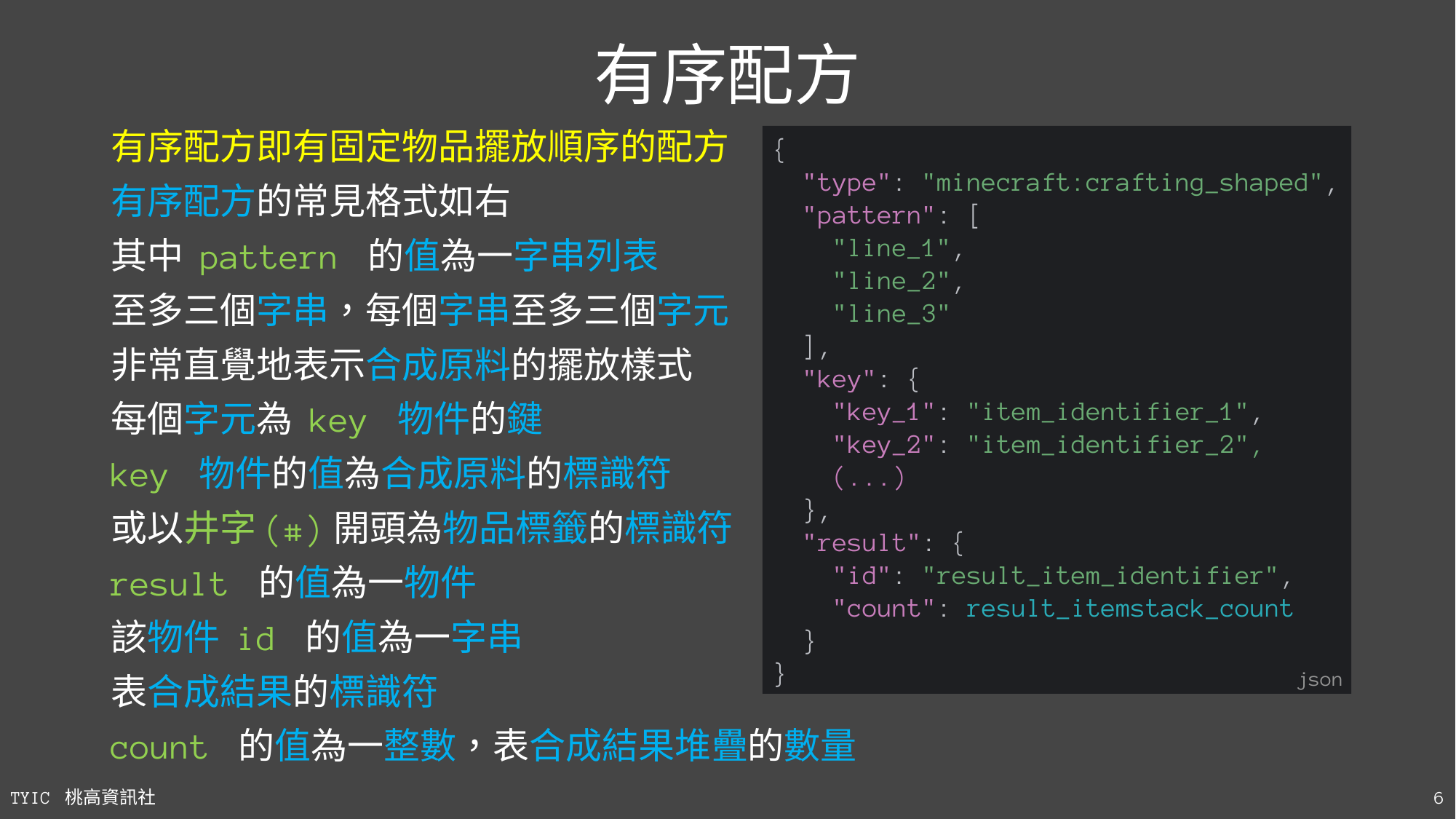

# 有序配方
有序配方即有固定物品擺放順序的配方
有序配方的常見格式如右
其中 pattern 的值為一字串列表
至多三個字串，每個字串至多三個字元
非常直覺地表示合成原料的擺放樣式
每個字元為 key 物件的鍵
key 物件的值為合成原料的標識符
或以井字(#)開頭為物品標籤的標識符
result 的值為一物件
該物件 id 的值為一字串
表合成結果的標識符
count 的值為一整數，表合成結果堆疊的數量
{
  "type": "minecraft:crafting_shaped",
  "pattern": [
    "line_1",
    "line_2",
    "line_3"
  ],
  "key": {
    "key_1": "item_identifier_1",
    "key_2": "item_identifier_2",
    (...)
  },
  "result": {
    "id": "result_item_identifier",
    "count": result_itemstack_count
  }
}
json